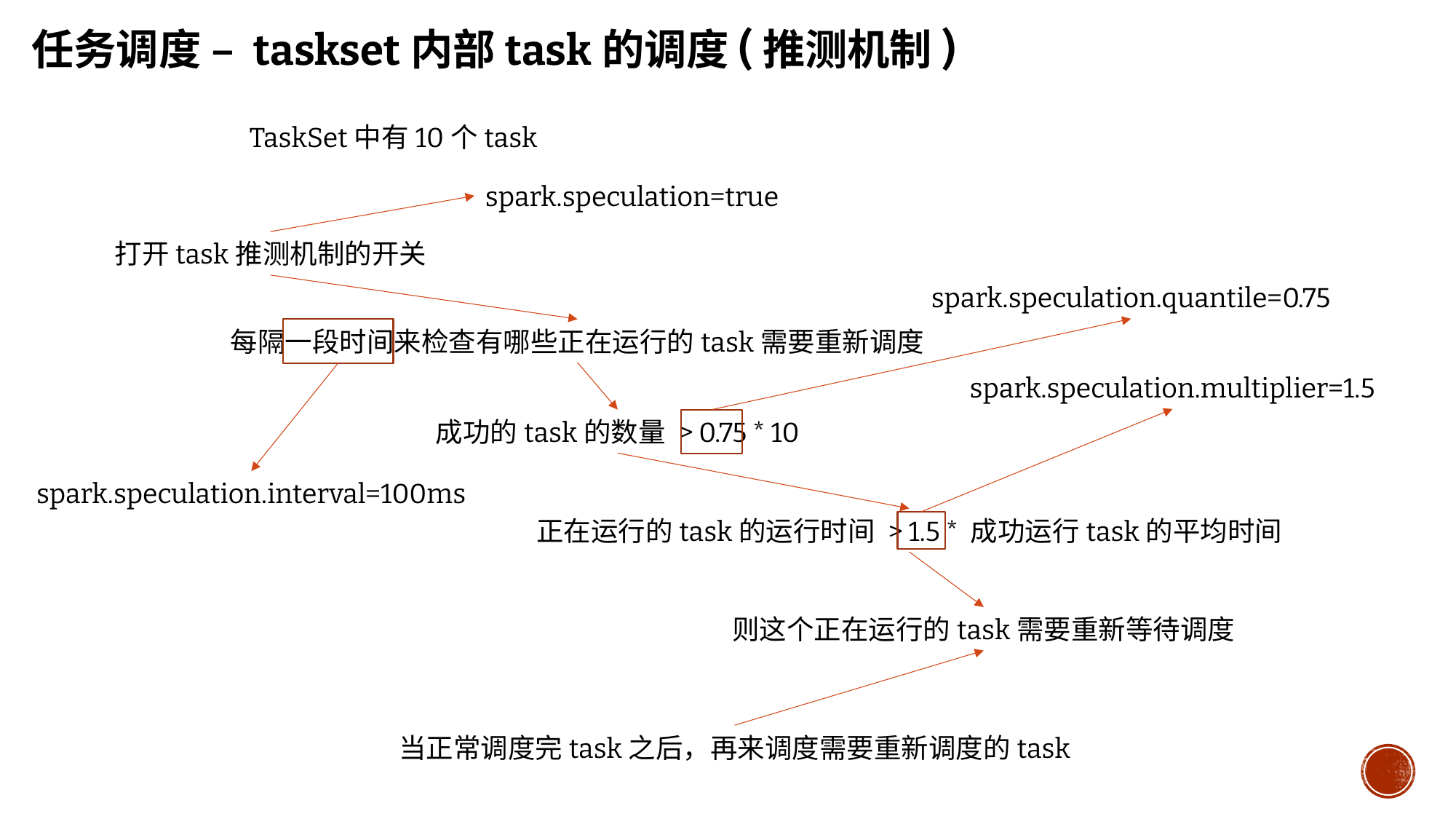

任务调度 – taskset内部task的调度(推测机制)
TaskSet中有10个task
spark.speculation=true
打开task推测机制的开关
spark.speculation.quantile=0.75
每隔一段时间来检查有哪些正在运行的task需要重新调度

spark.speculation.multiplier=1.5
成功的task的数量 > 0.75 * 10

spark.speculation.interval=100ms
正在运行的task的运行时间 > 1.5 * 成功运行task的平均时间

则这个正在运行的task需要重新等待调度
当正常调度完task之后，再来调度需要重新调度的task